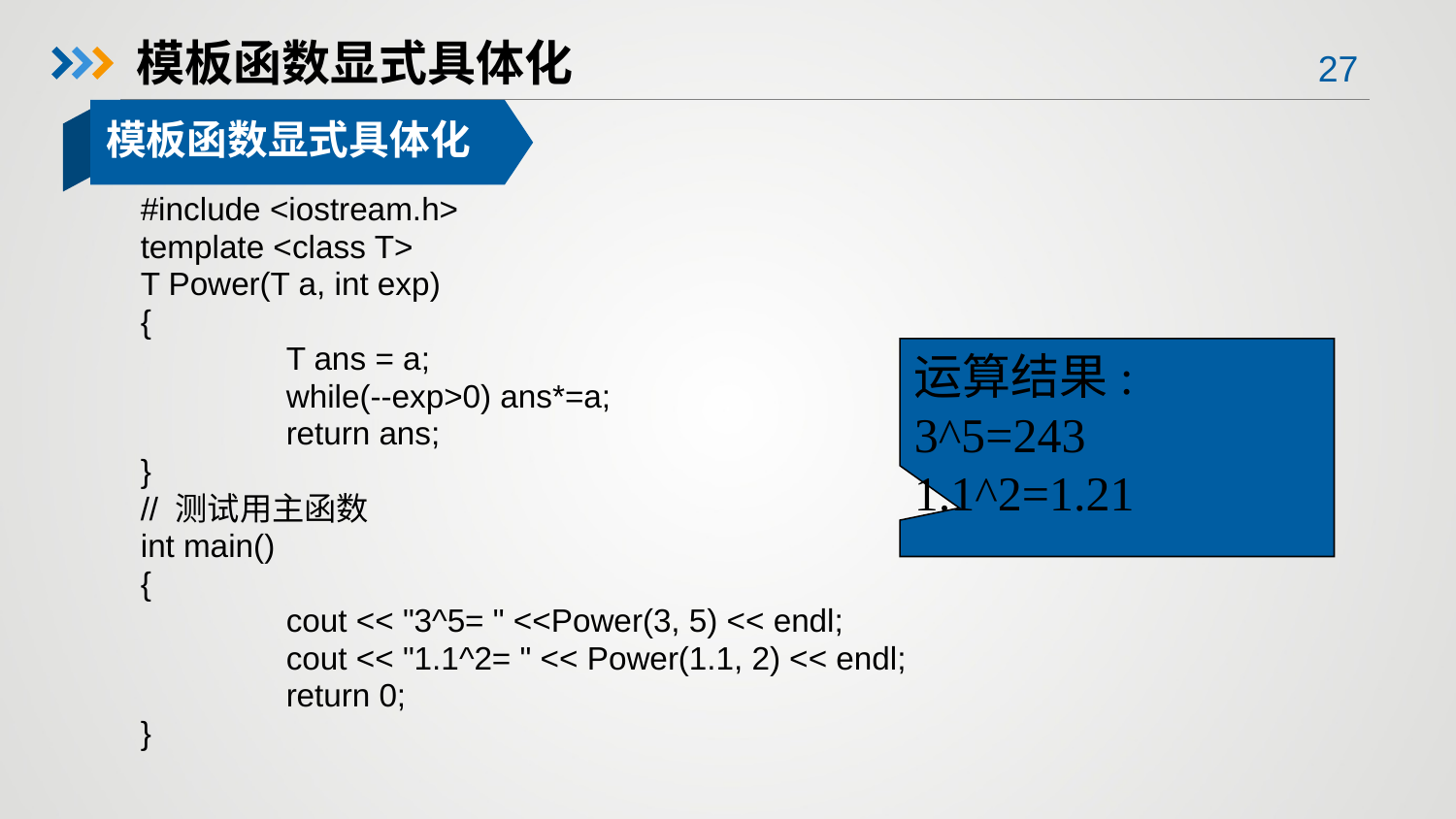

模板函数显式具体化

模板函数显式具体化

#include <iostream.h>
template <class T>
T Power(T a, int exp)
{
	T ans = a;
	while(--exp>0) ans*=a;
	return ans;
}
// 测试用主函数
int main()
{
	cout << "3^5= " <<Power(3, 5) << endl;
	cout << "1.1^2= " << Power(1.1, 2) << endl;
	return 0;
}
运算结果:
3^5=243
1.1^2=1.21